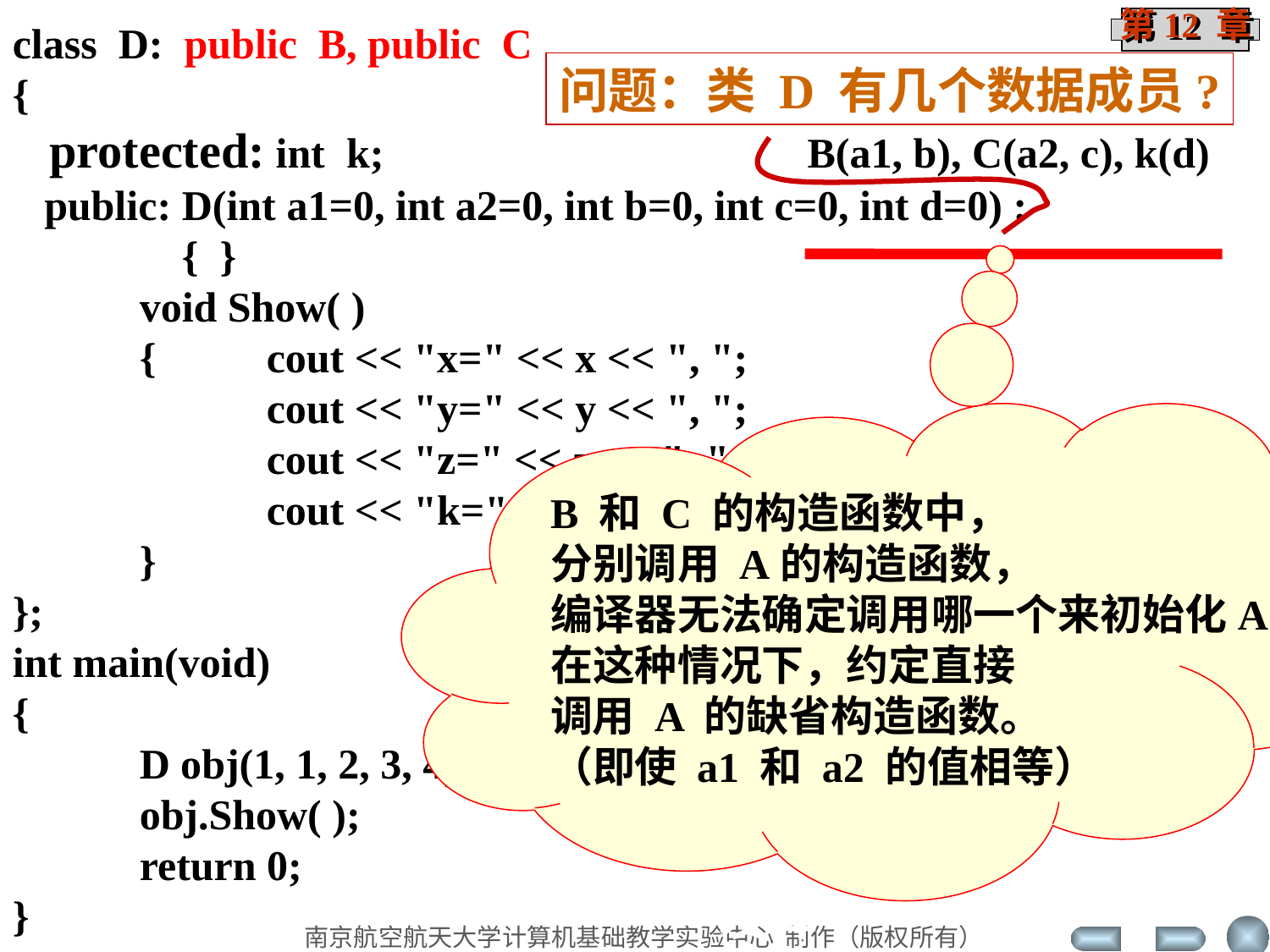

class  D:  public  B, public  C
{
   protected: int  k;                                        B(a1, b), C(a2, c), k(d)
   public: D(int a1=0, int a2=0, int b=0, int c=0, int d=0) :
                {  }
	void Show( )
	{	cout << "x=" << x << ", ";
		cout << "y=" << y << ", ";
		cout << "z=" << z << ", ";
		cout << "k=" << k << endl;
	}
};
int main(void)
{
	D obj(1, 1, 2, 3, 4);
	obj.Show( );
	return 0;
}
问题：类 D 有几个数据成员?

B 和 C 的构造函数中，
分别调用 A的构造函数，
编译器无法确定调用哪一个来初始化A，
在这种情况下，约定直接
调用 A 的缺省构造函数。
（即使 a1 和 a2 的值相等）
程序的运行结果是：
x=0, y=2, z=3, k=4
 发挥